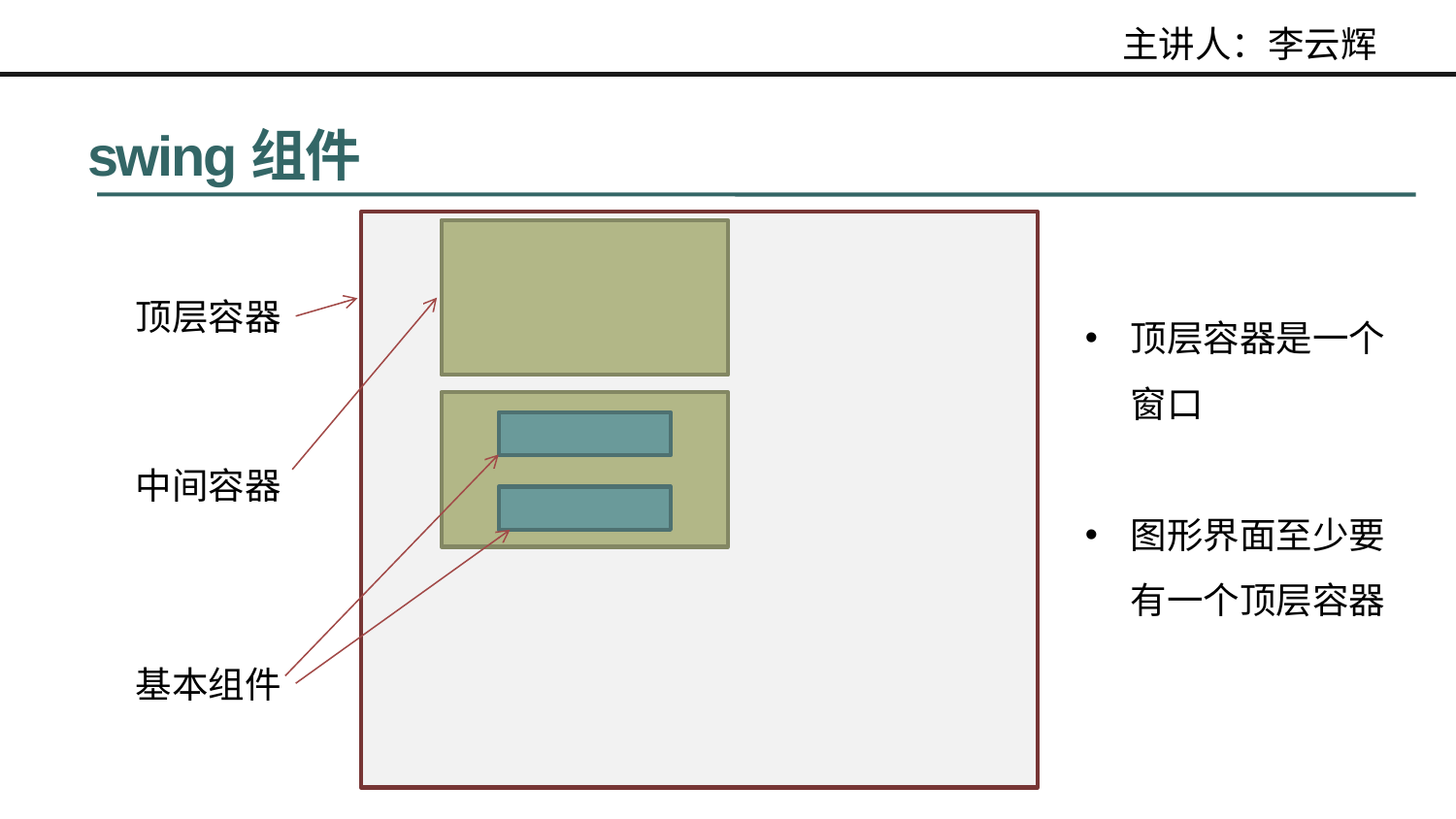

# swing组件

顶层容器是一个窗口

图形界面至少要有一个顶层容器
顶层容器

中间容器

基本组件